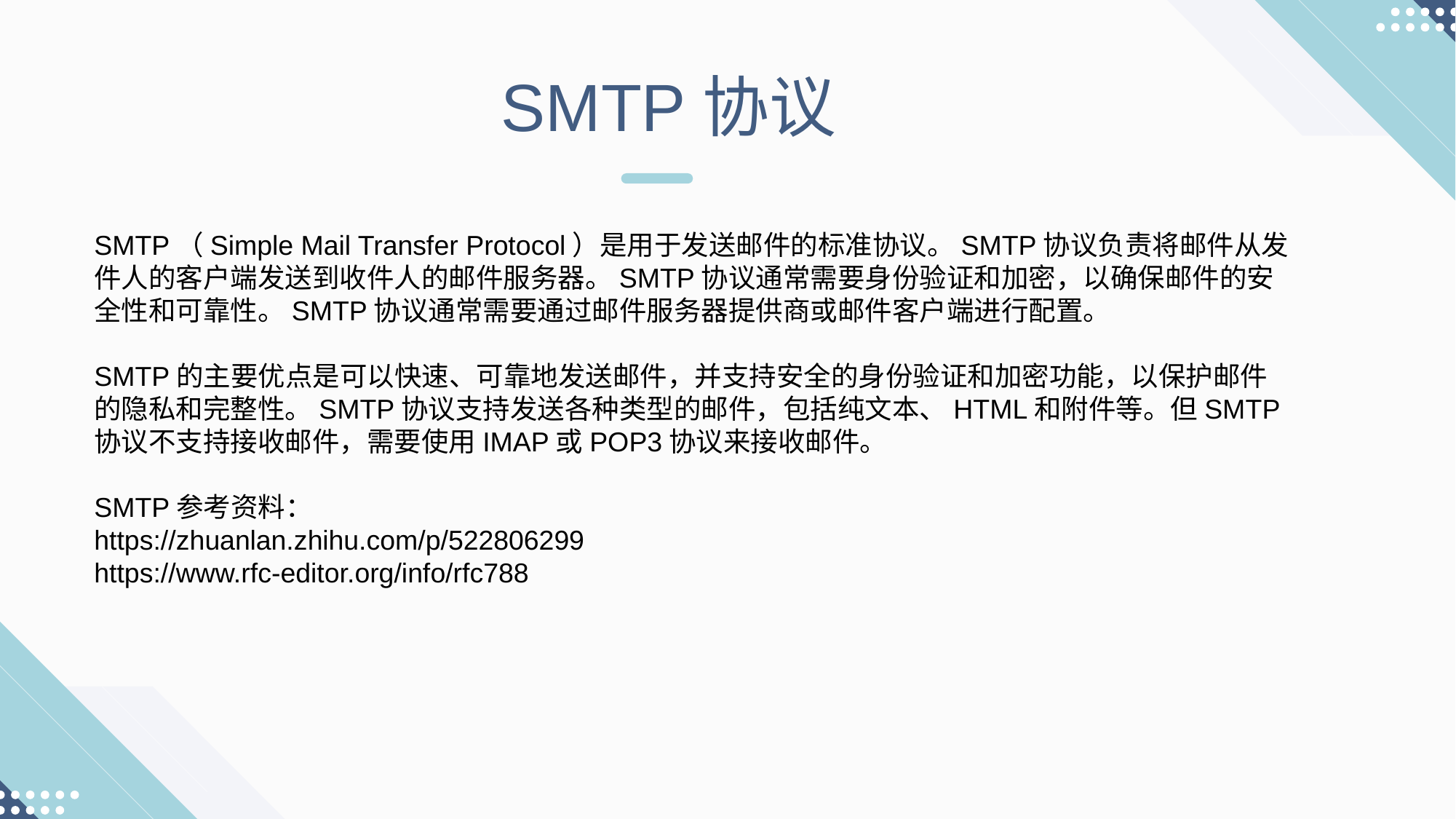

SMTP协议

SMTP（Simple Mail Transfer Protocol）是用于发送邮件的标准协议。SMTP协议负责将邮件从发件人的客户端发送到收件人的邮件服务器。SMTP协议通常需要身份验证和加密，以确保邮件的安全性和可靠性。SMTP协议通常需要通过邮件服务器提供商或邮件客户端进行配置。

SMTP的主要优点是可以快速、可靠地发送邮件，并支持安全的身份验证和加密功能，以保护邮件的隐私和完整性。SMTP协议支持发送各种类型的邮件，包括纯文本、HTML和附件等。但SMTP协议不支持接收邮件，需要使用IMAP或POP3协议来接收邮件。

SMTP参考资料：
https://zhuanlan.zhihu.com/p/522806299
https://www.rfc-editor.org/info/rfc788